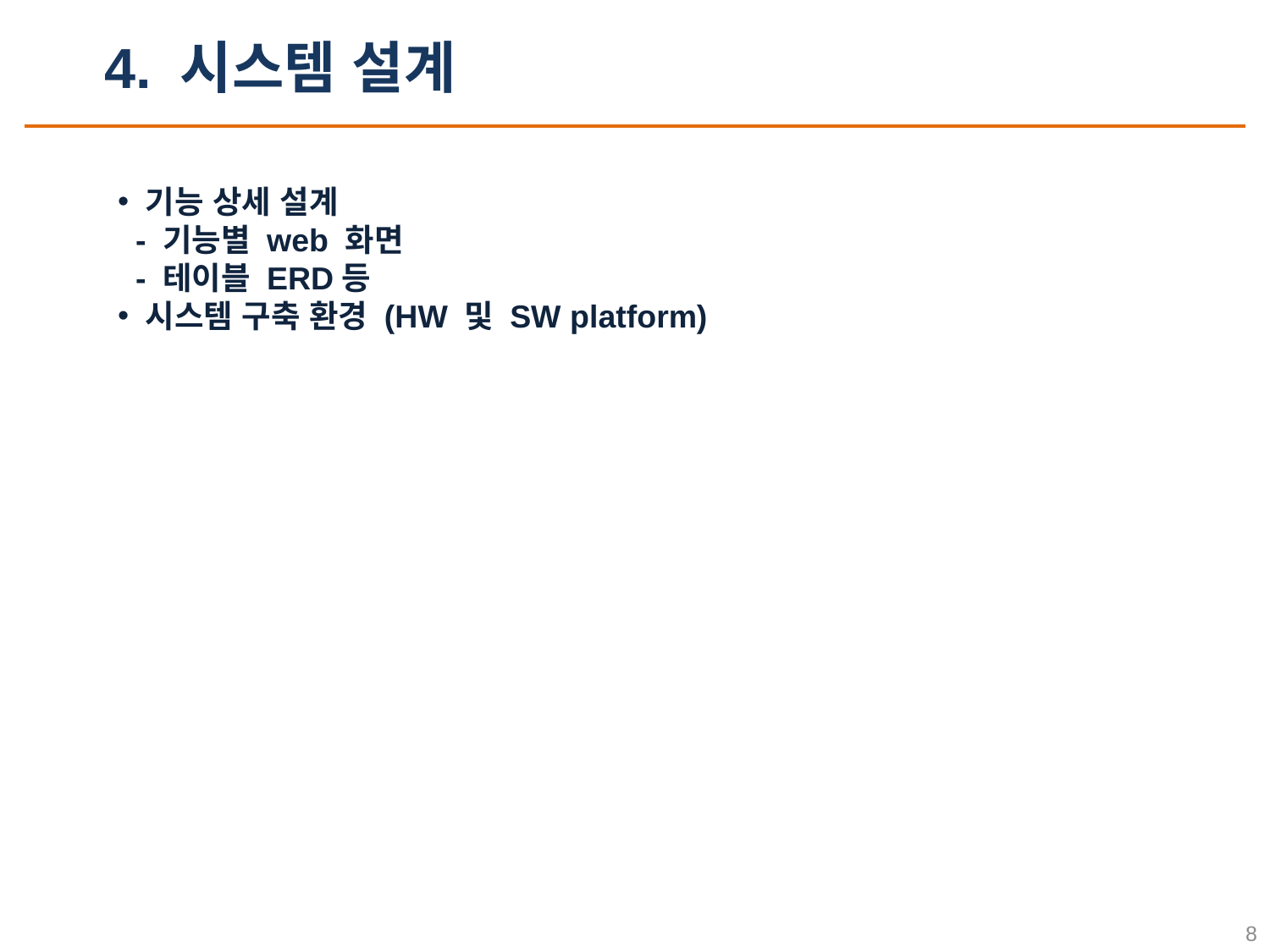

4. 시스템 설계
 기능 상세 설계
  - 기능별 web 화면
  - 테이블 ERD등
 시스템 구축 환경 (HW 및 SW platform)
8